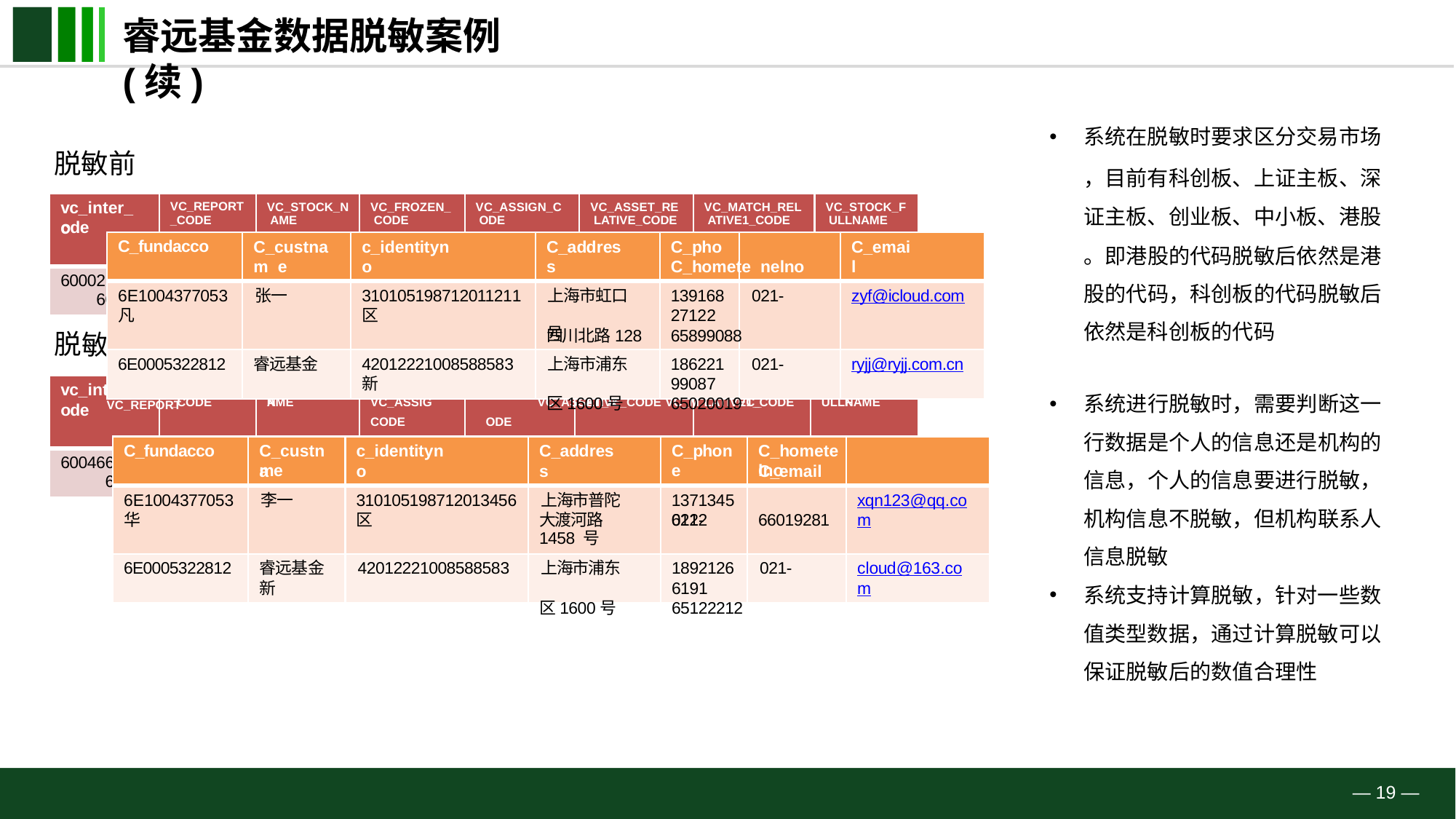

# 睿远基金数据脱敏案例(续)
系统在脱敏时要求区分交易市场
，目前有科创板、上证主板、深 证主板、创业板、中小板、港股
。即港股的代码脱敏后依然是港 股的代码，科创板的代码脱敏后 依然是科创板的代码
脱敏前

vc_inter_c
VC_REPORT
_CODE
VC_STOCK_N  AME
VC_FROZEN_  CODE
VC_ASSIGN_C  ODE
VC_ASSET_RE  LATIVE_CODE
VC_MATCH_REL  ATIVE1_CODE
VC_STOCK_F  ULLNAME
ode

C_fundacco
C_custnam  e
c_identityno
C_address
C_pho	C_homete  ne	lno
C_email

6000
上海电力
21SS	上
海电力股
21SS	600021
600021SS	600021S
S	600021S
S	6000

6E1004377053	张一凡
310105198712011211	上海市虹口区
四川北路128
139168	021-
27122	65899088
zyf@icloud.com
份
有限公司

号
敏后
脱

6E0005322812
睿远基金
42012221008588583	上海市浦东新
区1600号
CODE	ODE
186221	021-
99087	65020019
ryjj@ryjj.com.cn

系统进行脱敏时，需要判断这一 行数据是个人的信息还是机构的 信息，个人的信息要进行脱敏， 机构信息不脱敏，但机构联系人 信息脱敏
系统支持计算脱敏，针对一些数
值类型数据，通过计算脱敏可以 保证脱敏后的数值合理性

vc_int
er_c	VC_REPORT
VC_STOCK_N
VC_FROZEN_	VC_ASSIG
N_C	VC_ASSET_R
EL	VC_M
ATCH_RE	VC_
STOCK_F
_CODE
AME
ATIVE_CODE
LATIVE1_CODE
ULLNAME
ode

C_fundacco
C_custna
c_identityno
C_address
C_phon
C_homete	C_email

60046
川 有
蓝光发展
6SS	四
展
蓝光发 限公司
6SS	600466
600466SS	600466
SS	600466SS
60046
me
e
lno

6E1004377053	李一华
310105198712013456	上海市普陀区
1371345	021-
xqn123@qq.com

大渡河路1458 号
6122
66019281

6E0005322812
睿远基金	42012221008588583	上海市浦东新
区1600号
1892126	021-
6191	65122212
cloud@163.com

— 19 —